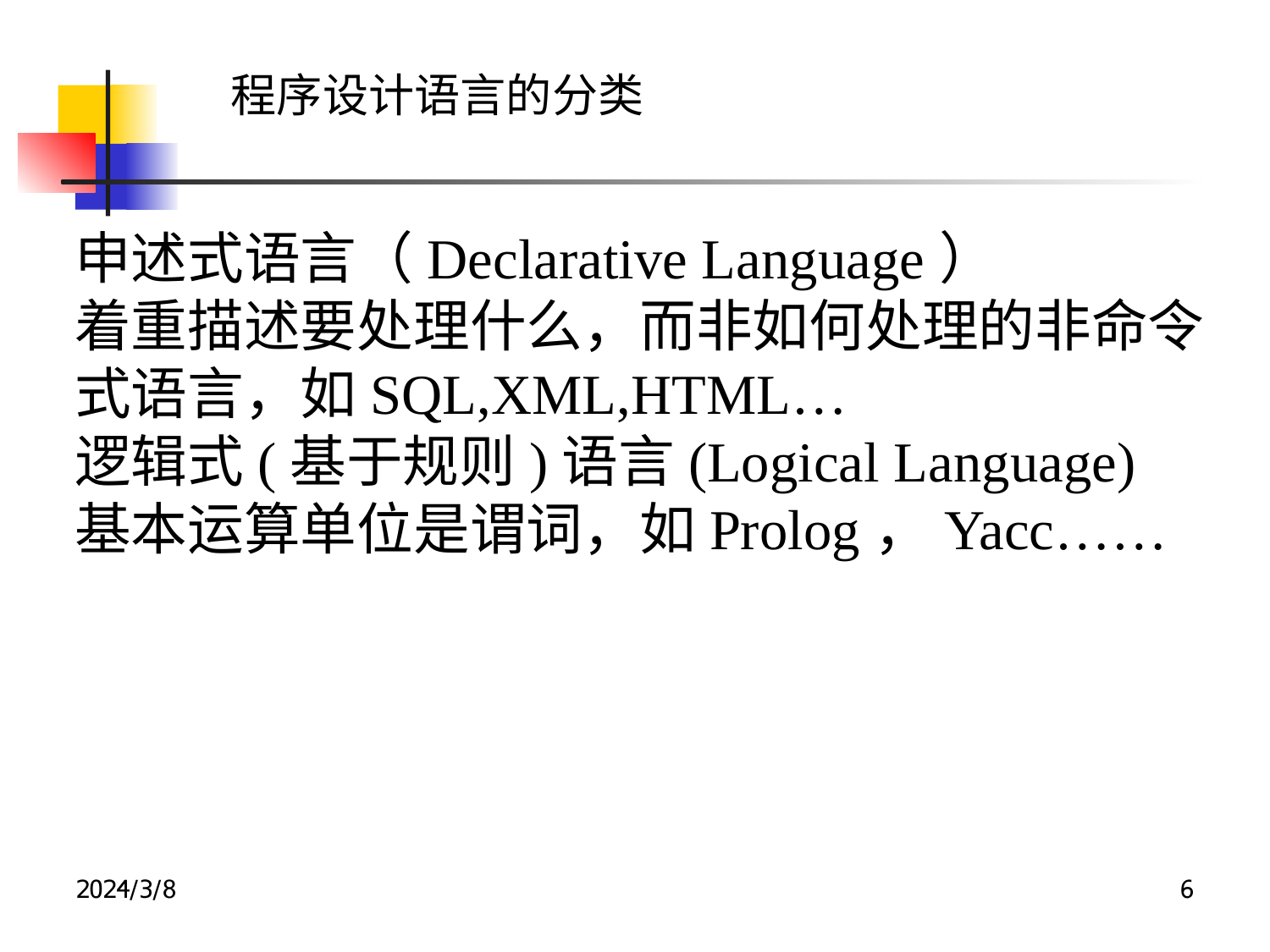

程序设计语言的分类
申述式语言（Declarative Language）
着重描述要处理什么，而非如何处理的非命令式语言，如SQL,XML,HTML…
逻辑式(基于规则)语言(Logical Language)
基本运算单位是谓词，如Prolog，Yacc……
2024/3/8
6